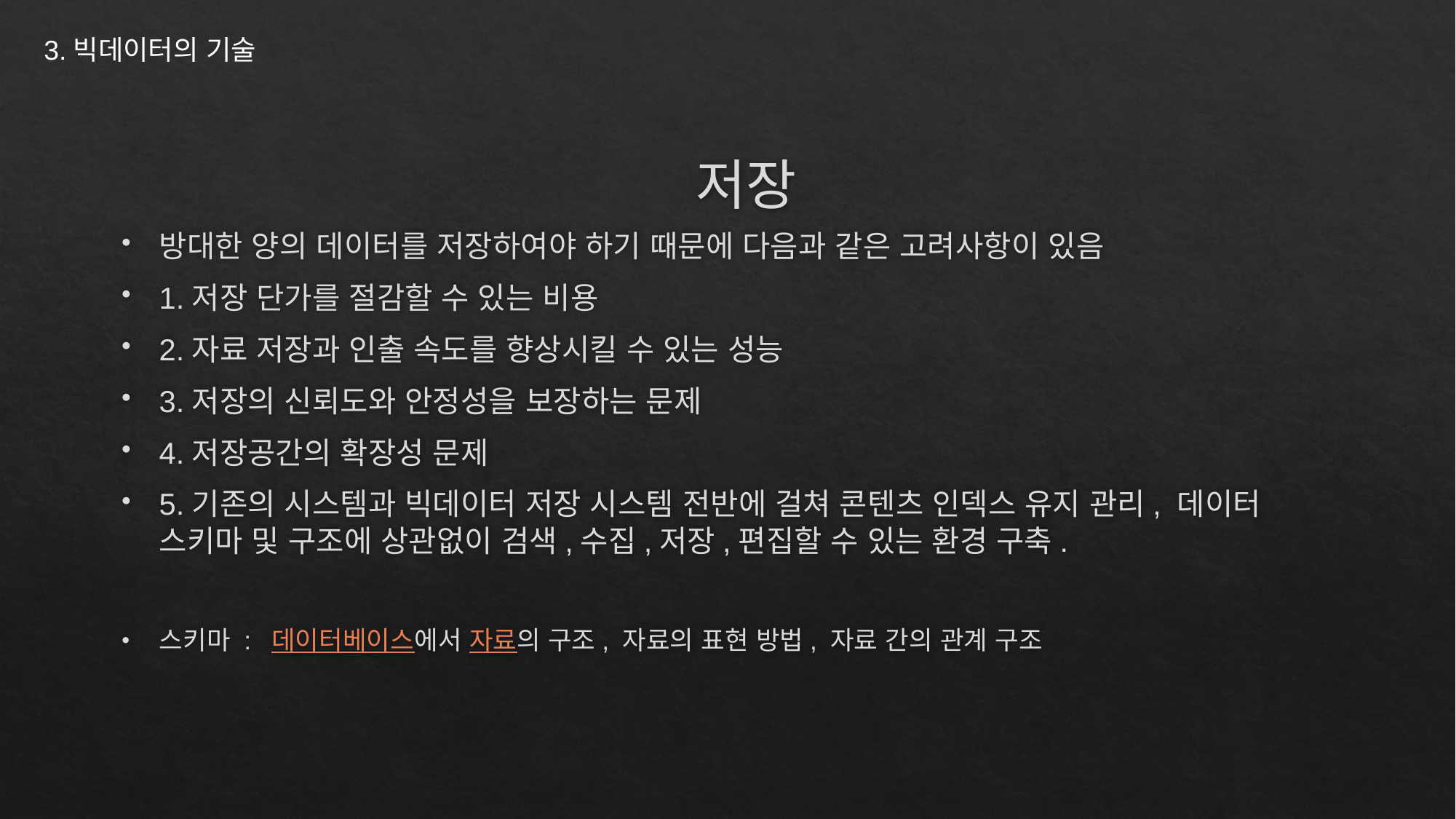

3.빅데이터의 기술
# 저장
방대한 양의 데이터를 저장하여야 하기 때문에 다음과 같은 고려사항이 있음
1.저장 단가를 절감할 수 있는 비용
2.자료 저장과 인출 속도를 향상시킬 수 있는 성능
3.저장의 신뢰도와 안정성을 보장하는 문제
4.저장공간의 확장성 문제
5.기존의 시스템과 빅데이터 저장 시스템 전반에 걸쳐 콘텐츠 인덱스 유지 관리, 데이터 스키마 및 구조에 상관없이 검색,수집,저장,편집할 수 있는 환경 구축.

스키마 :  데이터베이스에서 자료의 구조, 자료의 표현 방법, 자료 간의 관계 구조